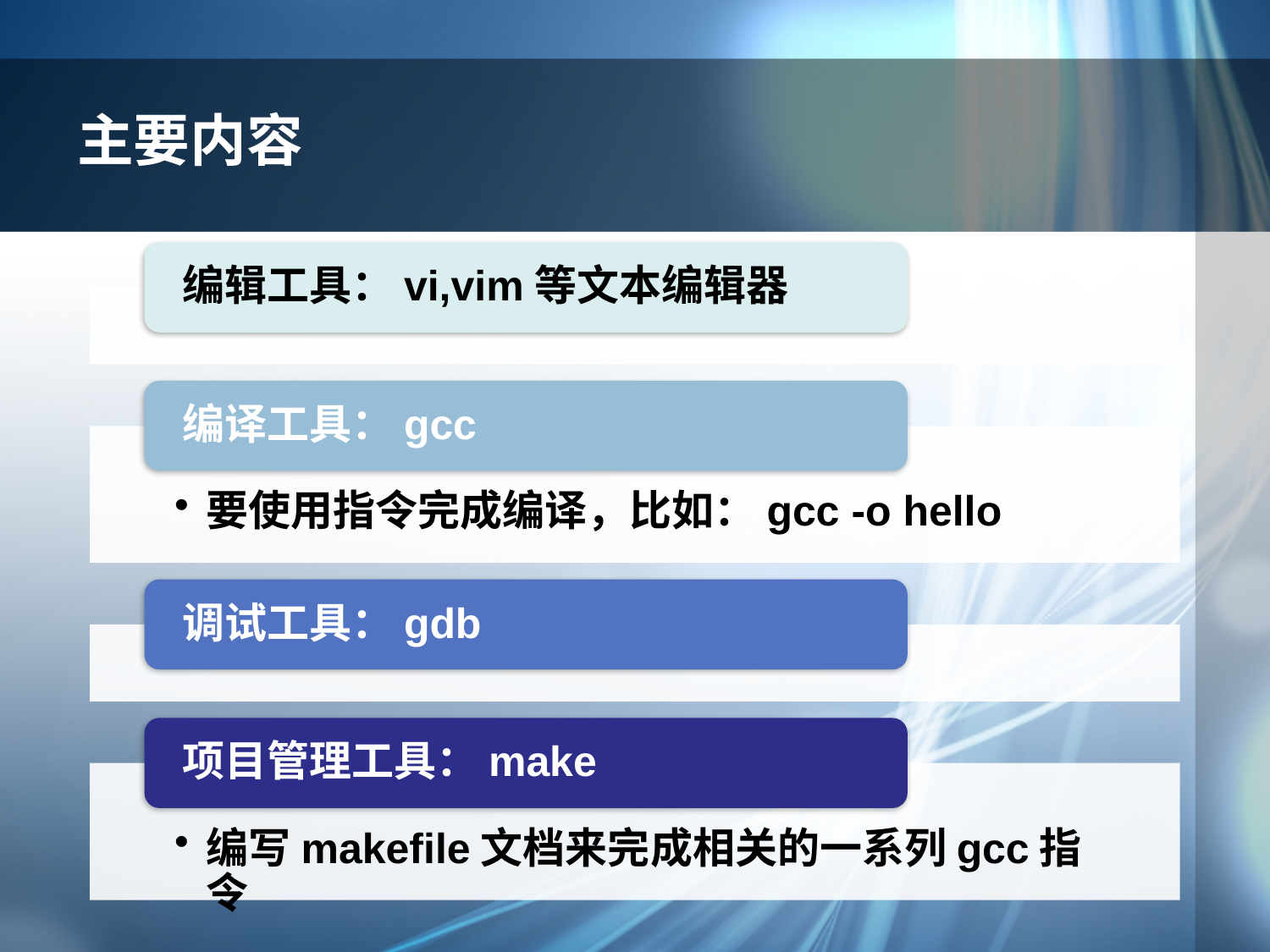

主要内容
编辑工具：vi,vim等文本编辑器
要使用指令完成编译，比如：gcc -o hello
编译工具：gcc
调试工具：gdb
编写makefile文档来完成相关的一系列gcc指令
项目管理工具：make